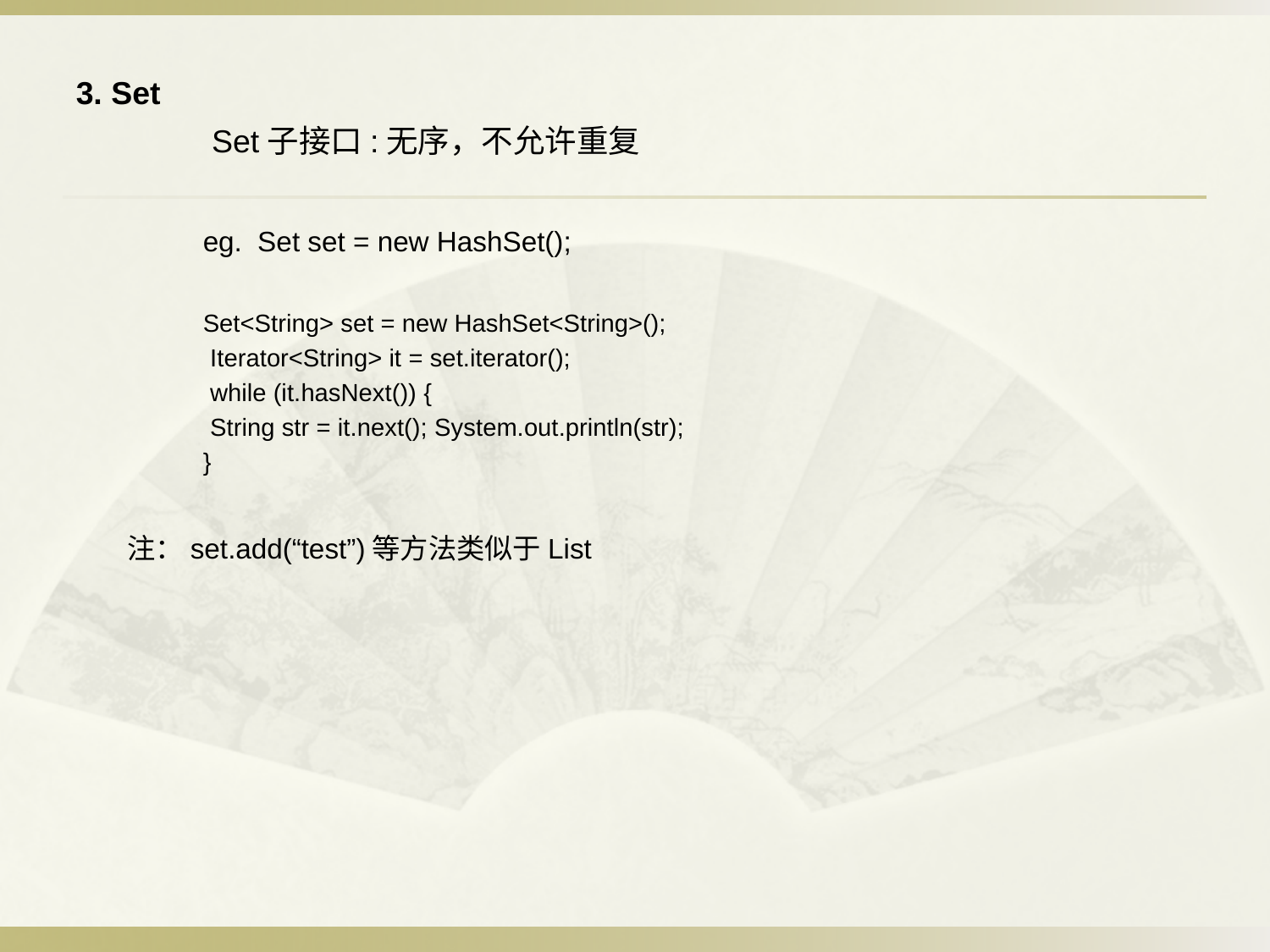

3. Set
	 Set子接口:无序，不允许重复

	eg.  Set set = new HashSet();

	Set<String> set = new HashSet<String>();
	 Iterator<String> it = set.iterator();
	 while (it.hasNext()) {
	 String str = it.next(); System.out.println(str);
	}

       注：set.add(“test”)等方法类似于List